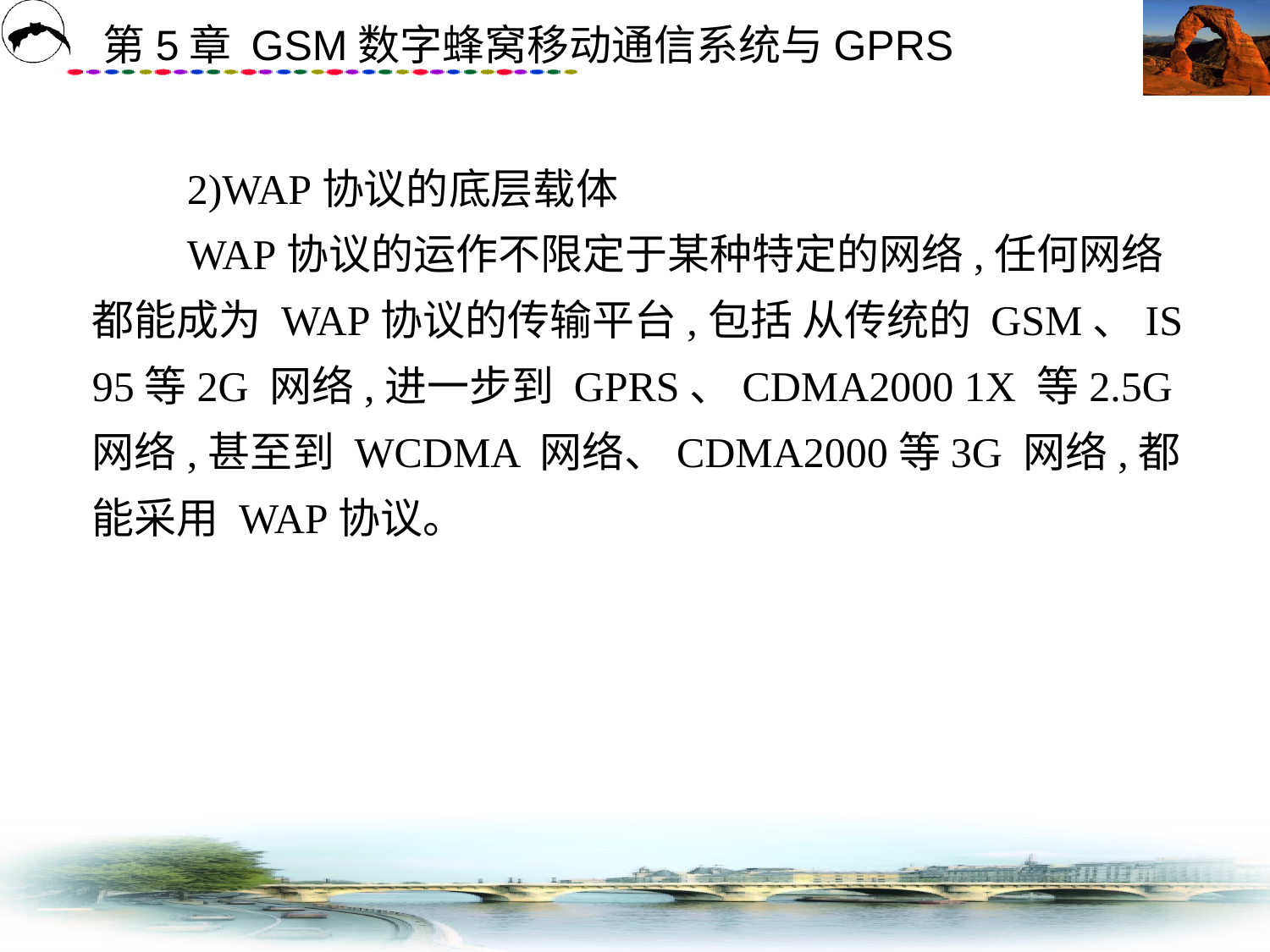

# 2)WAP协议的底层载体 　　WAP协议的运作不限定于某种特定的网络,任何网络都能成为 WAP协议的传输平台,包括 从传统的 GSM、IS 95等2G 网络,进一步到 GPRS、CDMA2000 1X 等2.5G 网络,甚至到 WCDMA 网络、CDMA2000等3G 网络,都能采用 WAP协议。